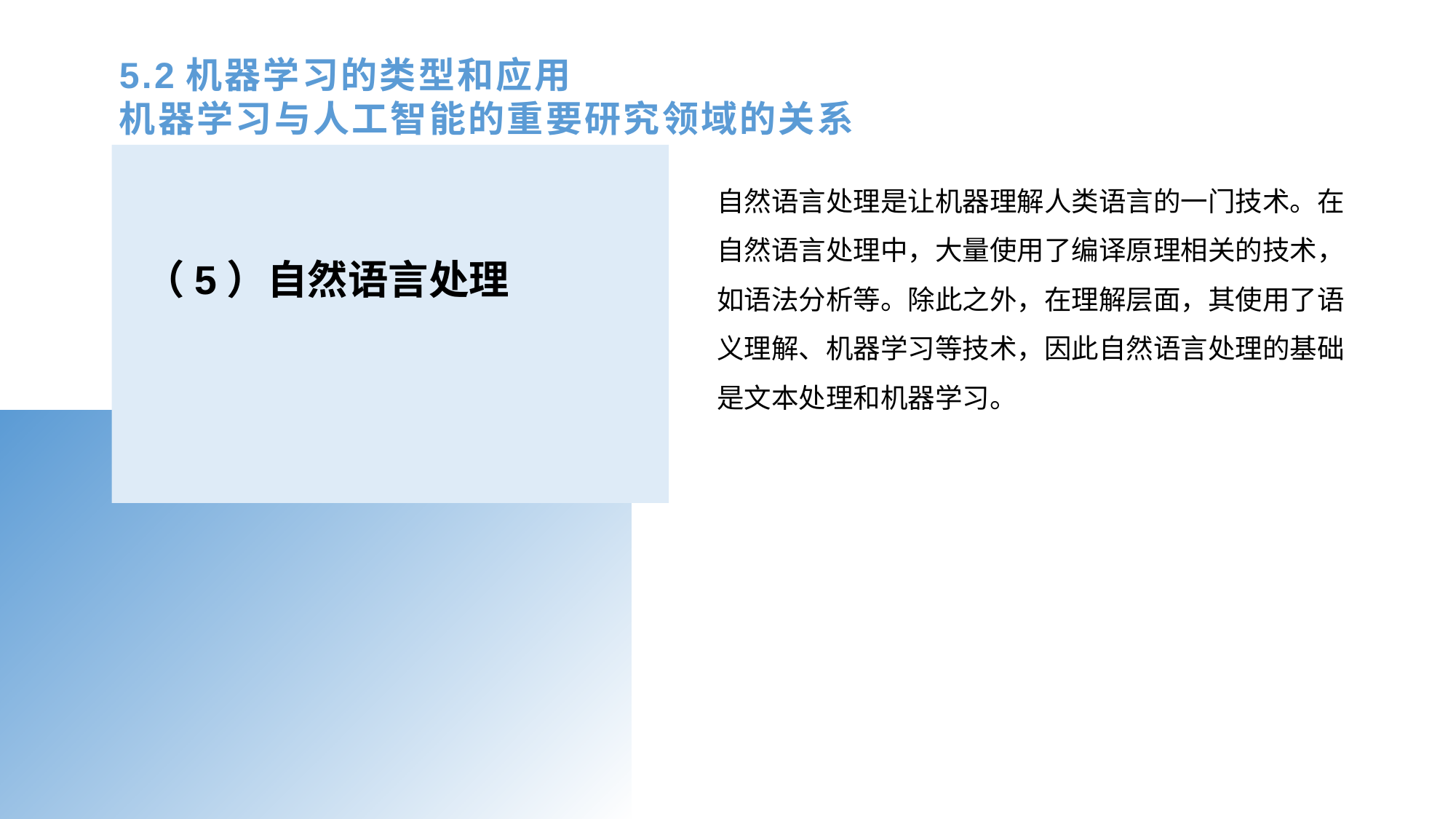

5.2机器学习的类型和应用
机器学习与人工智能的重要研究领域的关系

自然语言处理是让机器理解人类语言的一门技术。在自然语言处理中，大量使用了编译原理相关的技术，如语法分析等。除此之外，在理解层面，其使用了语义理解、机器学习等技术，因此自然语言处理的基础是文本处理和机器学习。
（5）自然语言处理